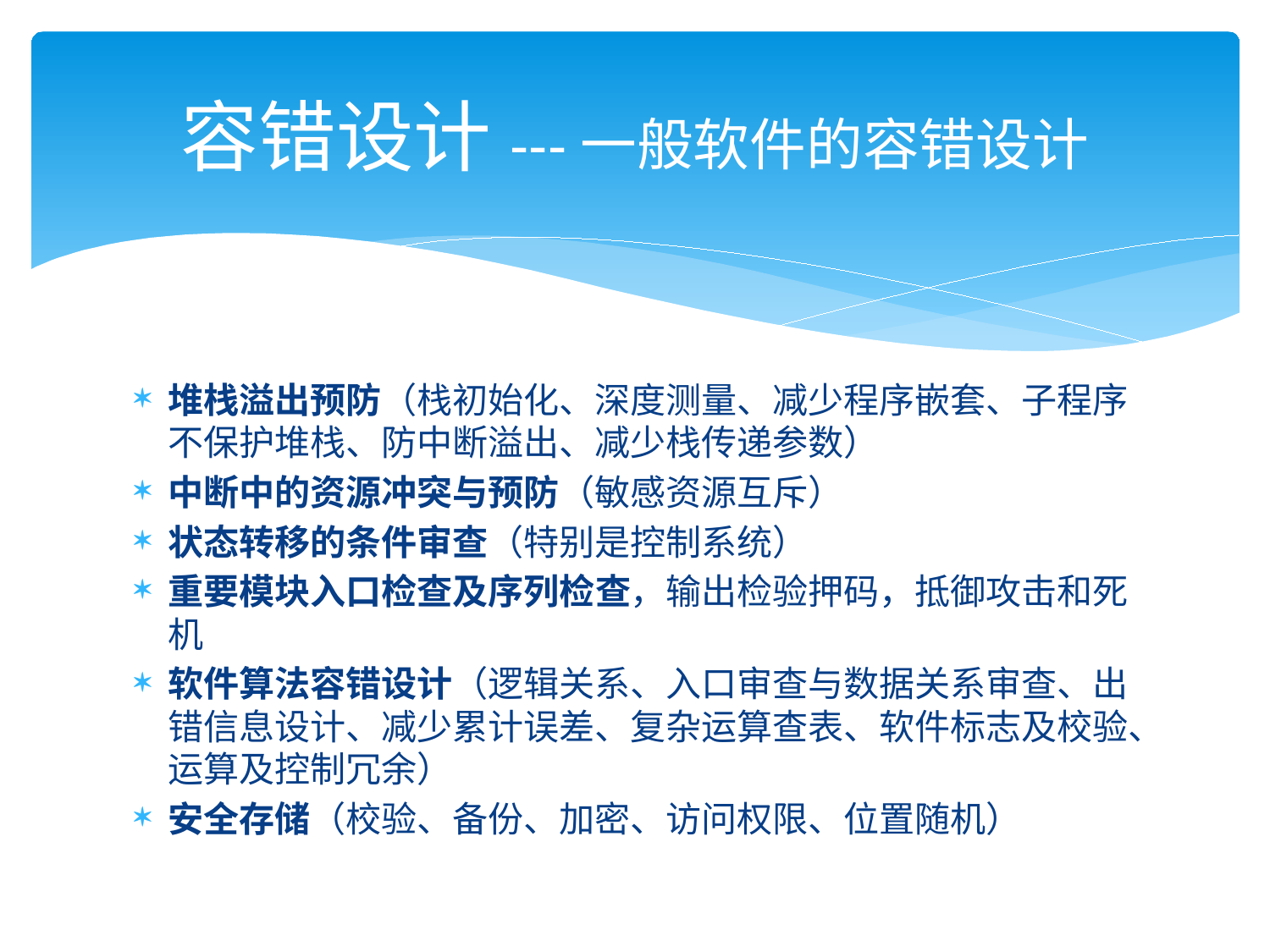

# 容错设计---一般软件的容错设计
堆栈溢出预防（栈初始化、深度测量、减少程序嵌套、子程序不保护堆栈、防中断溢出、减少栈传递参数）
中断中的资源冲突与预防（敏感资源互斥）
状态转移的条件审查（特别是控制系统）
重要模块入口检查及序列检查，输出检验押码，抵御攻击和死机
软件算法容错设计（逻辑关系、入口审查与数据关系审查、出错信息设计、减少累计误差、复杂运算查表、软件标志及校验、运算及控制冗余）
安全存储（校验、备份、加密、访问权限、位置随机）